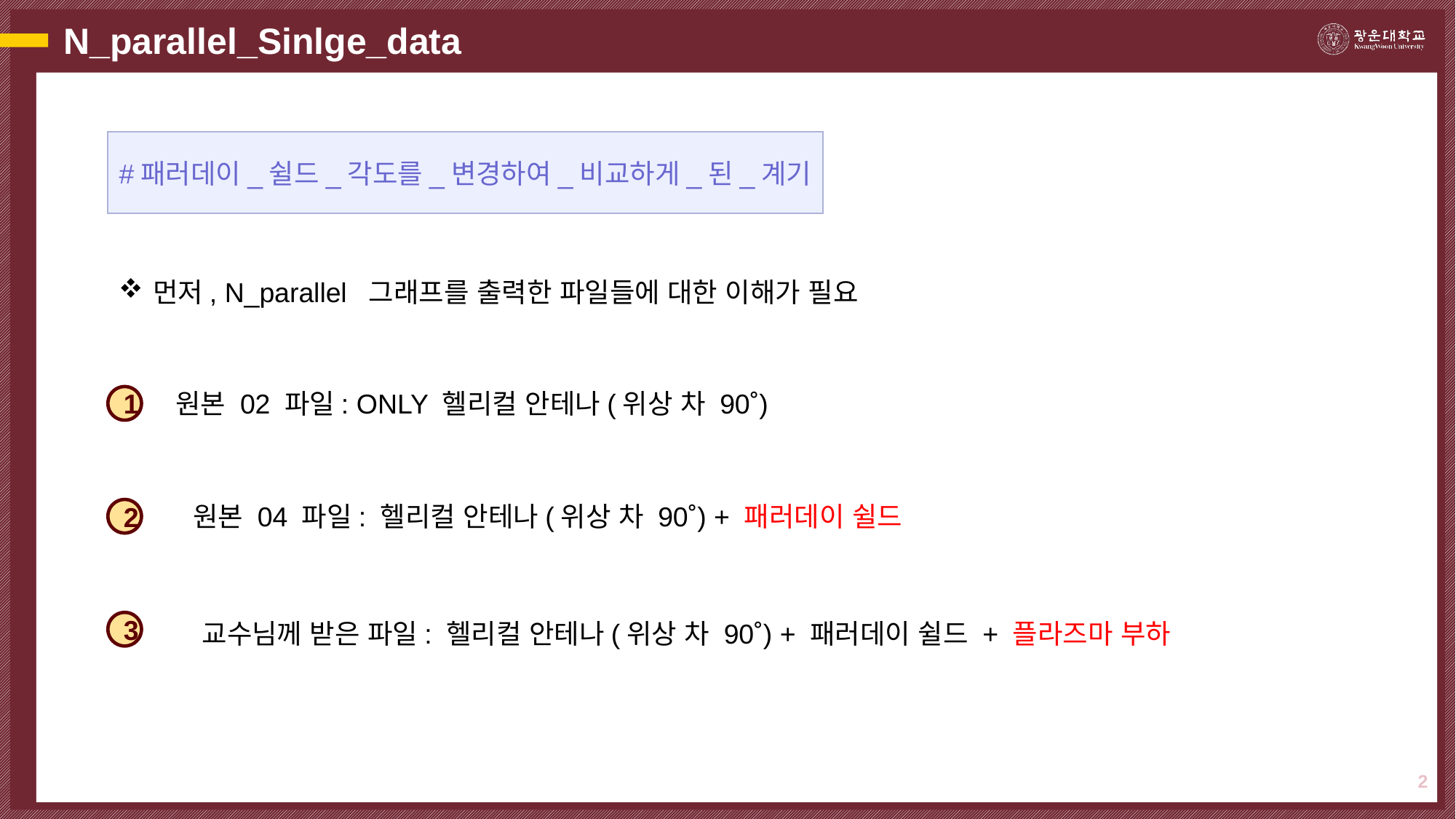

# N_parallel_Sinlge_data
#패러데이_쉴드_각도를_변경하여_비교하게_된_계기
먼저, N_parallel  그래프를 출력한 파일들에 대한 이해가 필요
원본 02 파일: ONLY 헬리컬 안테나(위상 차 90˚)
1
원본 04 파일: 헬리컬 안테나(위상 차 90˚) + 패러데이 쉴드
2
교수님께 받은 파일: 헬리컬 안테나(위상 차 90˚) + 패러데이 쉴드 + 플라즈마 부하
3
2